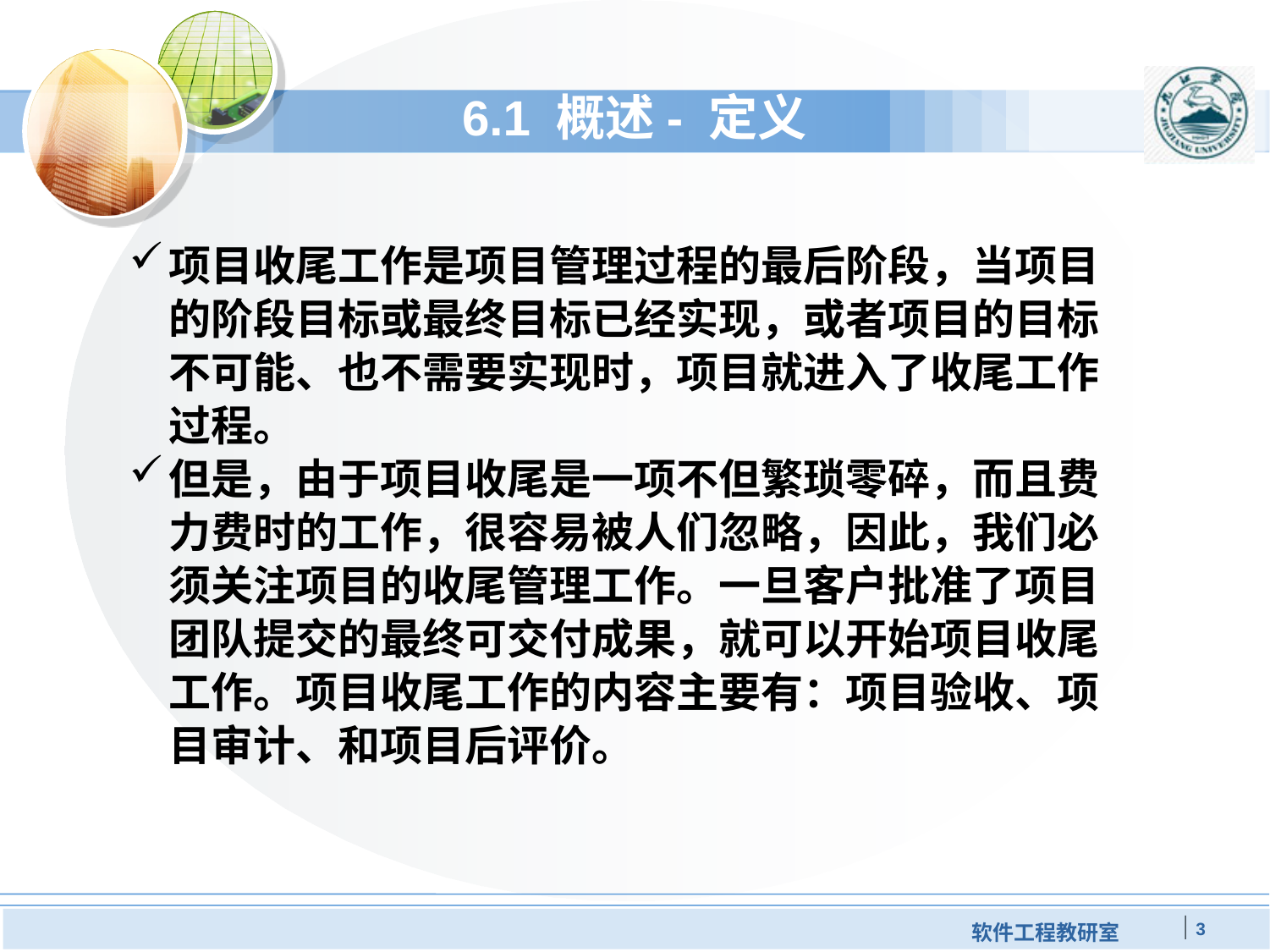

# 6.1 概述- 定义

项目收尾工作是项目管理过程的最后阶段，当项目的阶段目标或最终目标已经实现，或者项目的目标不可能、也不需要实现时，项目就进入了收尾工作过程。
但是，由于项目收尾是一项不但繁琐零碎，而且费力费时的工作，很容易被人们忽略，因此，我们必须关注项目的收尾管理工作。一旦客户批准了项目团队提交的最终可交付成果，就可以开始项目收尾工作。项目收尾工作的内容主要有：项目验收、项目审计、和项目后评价。